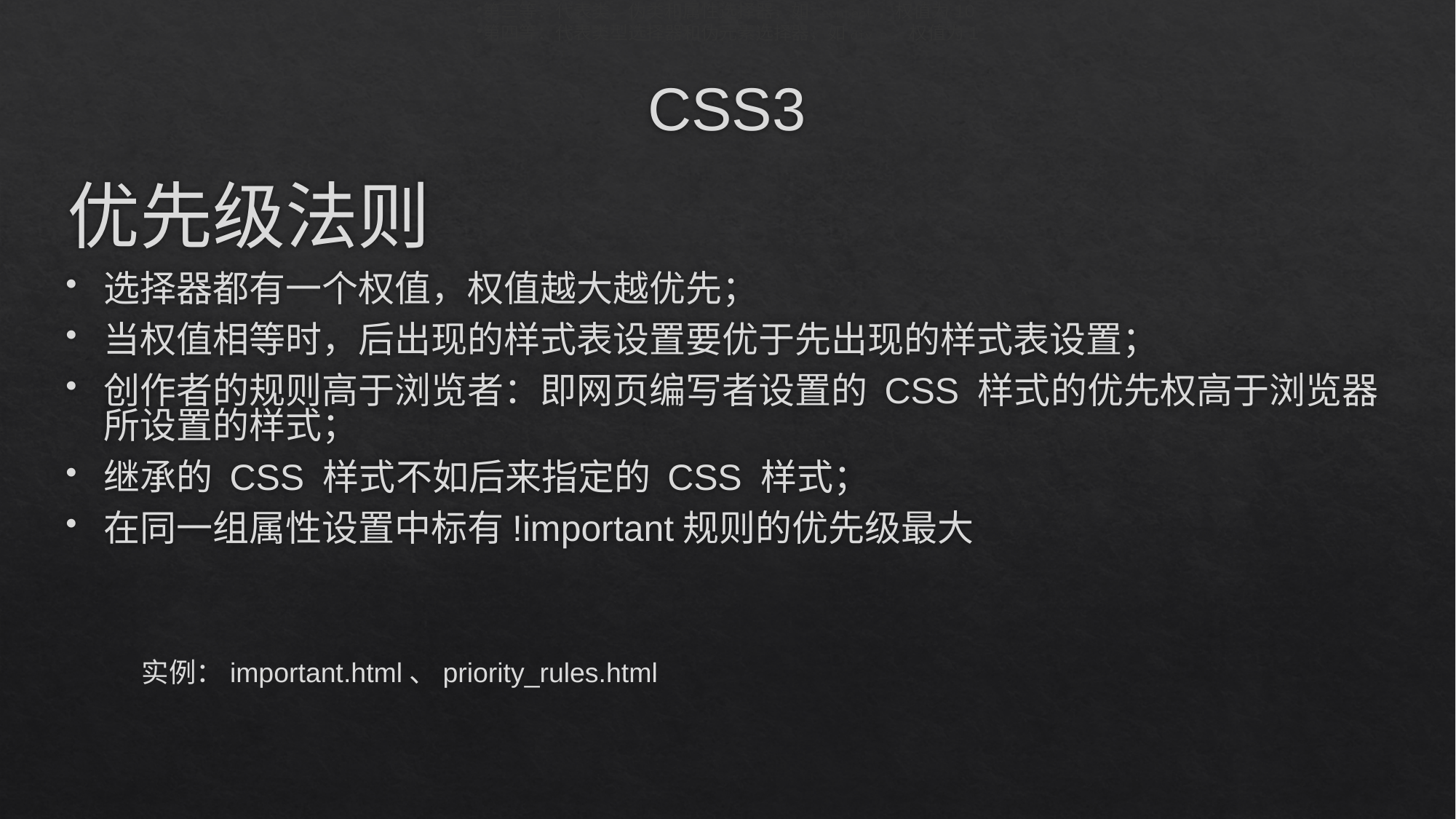

第一等：代表内联样式，如: style=""，权值为1000
第二等：代表ID选择器，如：#content，权值为100
第三等：代表类，伪类和属性选择器，如.content，权值为10
第四等：代表类型选择器和伪元素选择器，如div p，权值为1

# CSS3
优先级法则
选择器都有一个权值，权值越大越优先；
当权值相等时，后出现的样式表设置要优于先出现的样式表设置；
创作者的规则高于浏览者：即网页编写者设置的 CSS 样式的优先权高于浏览器所设置的样式；
继承的 CSS 样式不如后来指定的 CSS 样式；
在同一组属性设置中标有!important规则的优先级最大
 实例：important.html、priority_rules.html